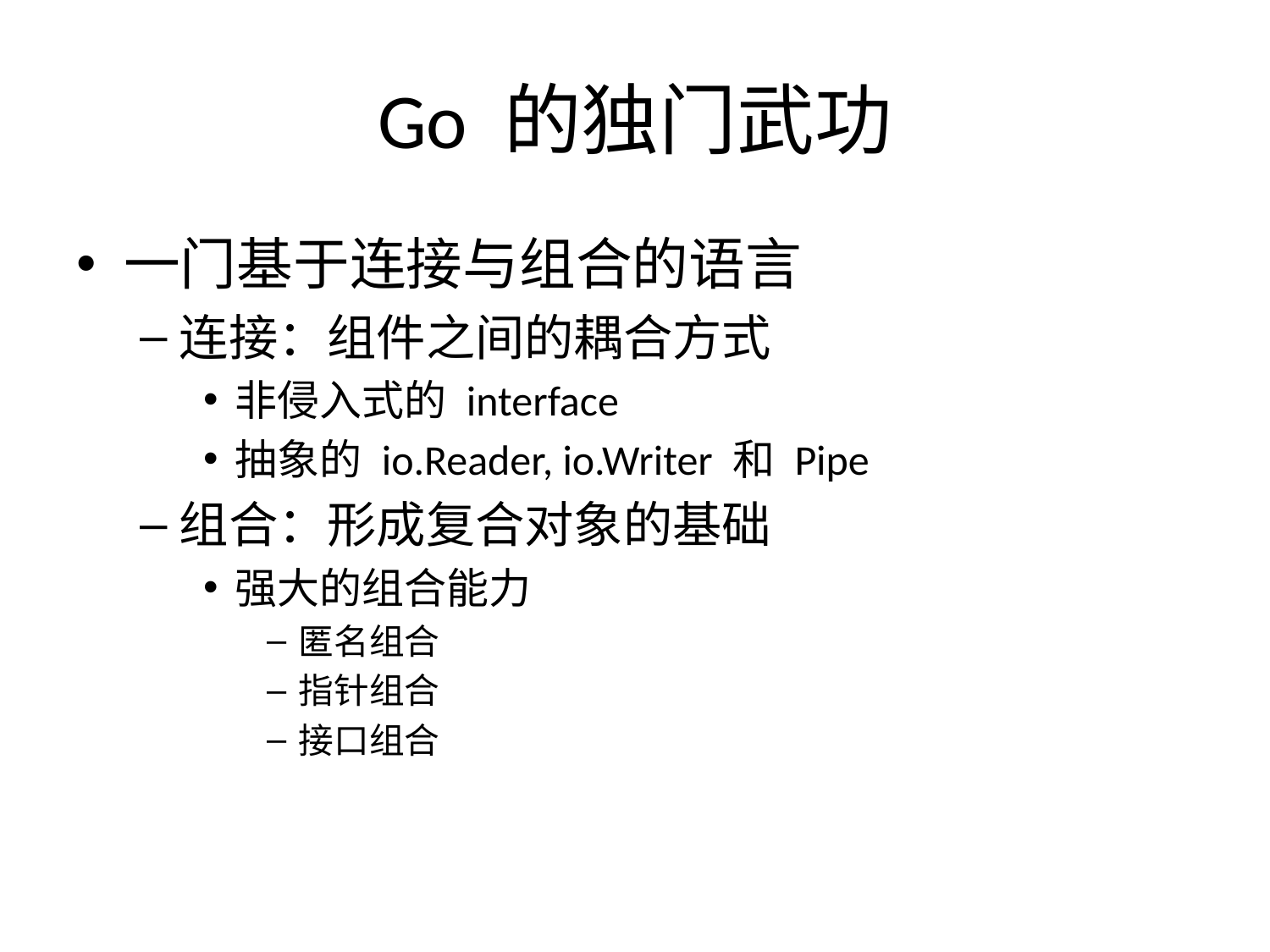

# Go 的独门武功
一门基于连接与组合的语言
连接：组件之间的耦合方式
非侵入式的 interface
抽象的 io.Reader, io.Writer 和 Pipe
组合：形成复合对象的基础
强大的组合能力
匿名组合
指针组合
接口组合